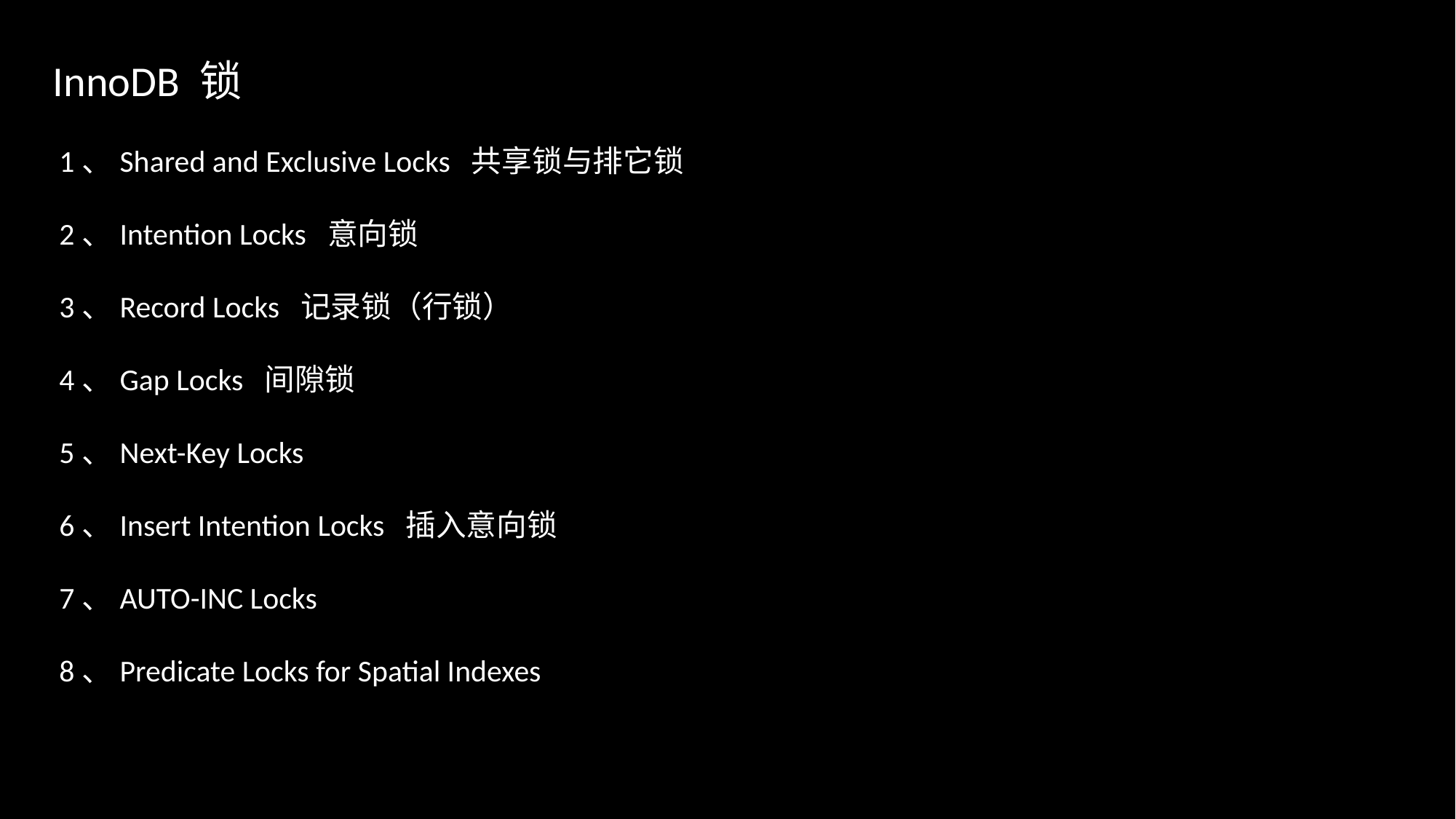

InnoDB 锁
1、Shared and Exclusive Locks  共享锁与排它锁

2、Intention Locks  意向锁

3、Record Locks  记录锁（行锁）

4、Gap Locks  间隙锁

5、Next-Key Locks

6、Insert Intention Locks  插入意向锁

7、AUTO-INC Locks

8、Predicate Locks for Spatial Indexes